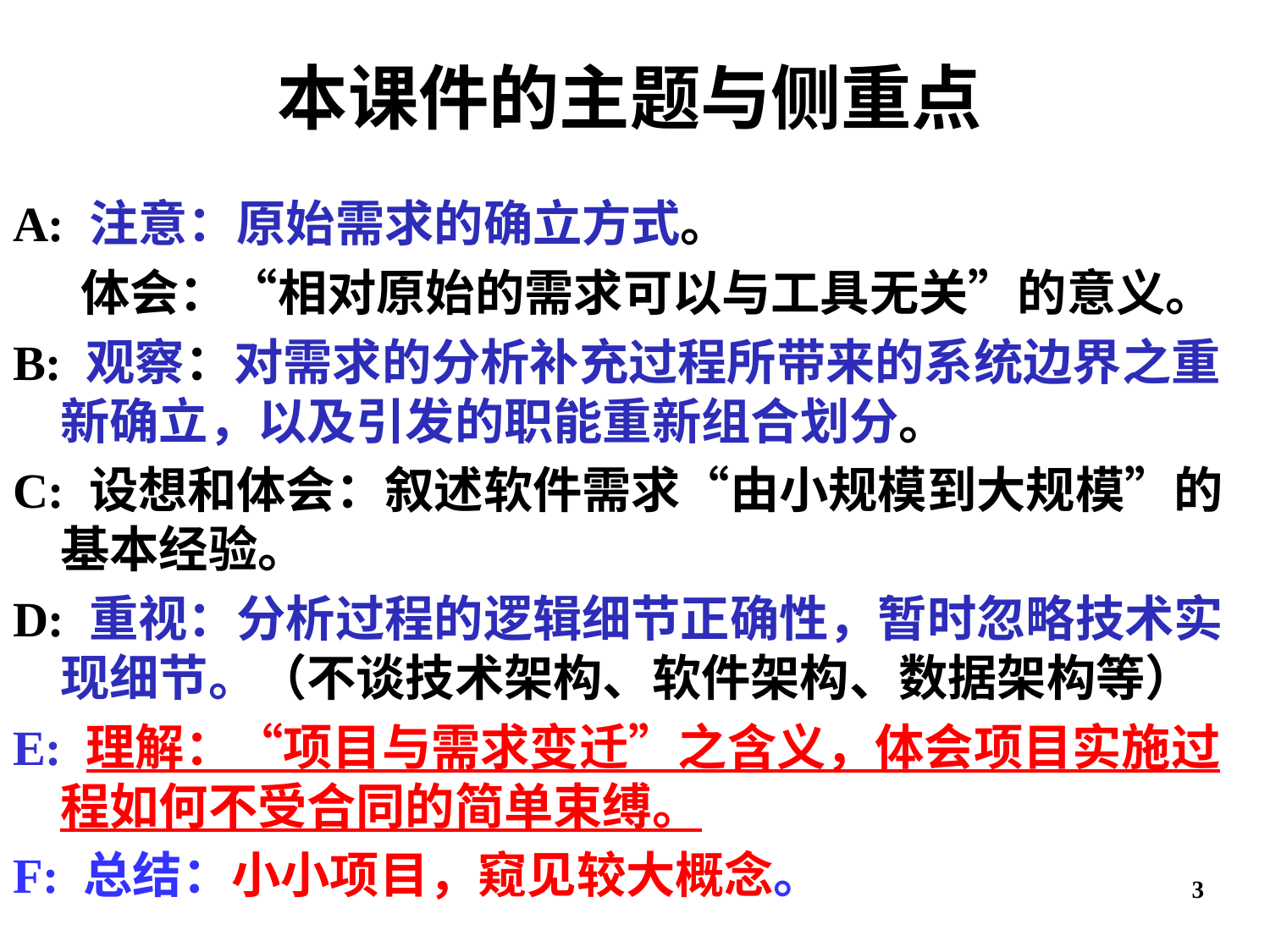

# 本课件的主题与侧重点
A: 注意：原始需求的确立方式。
     体会：“相对原始的需求可以与工具无关”的意义。
B: 观察：对需求的分析补充过程所带来的系统边界之重新确立，以及引发的职能重新组合划分。
C: 设想和体会：叙述软件需求“由小规模到大规模”的基本经验。
D: 重视：分析过程的逻辑细节正确性，暂时忽略技术实现细节。（不谈技术架构、软件架构、数据架构等）
E: 理解：“项目与需求变迁”之含义，体会项目实施过程如何不受合同的简单束缚。
F: 总结：小小项目，窥见较大概念。

3